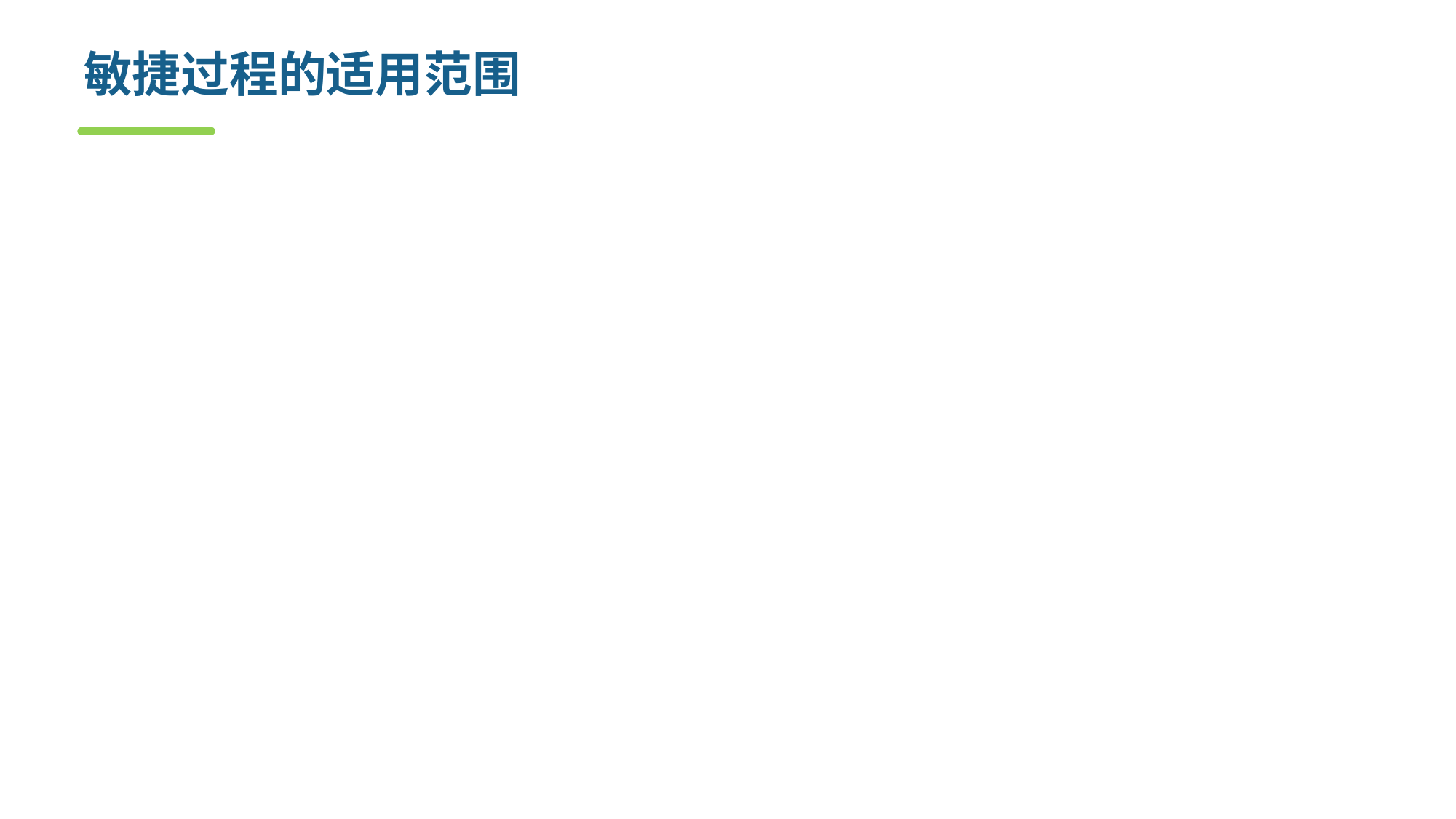

# 敏捷过程的适用范围
Martin Fowler认为：新方法不是到处可适用的

适合采用敏捷过程的情况：
需求不确定、易挥发
有责任感和积极向上的开发人员
用户容易沟通并能参与
小于10个人的项目团队

28